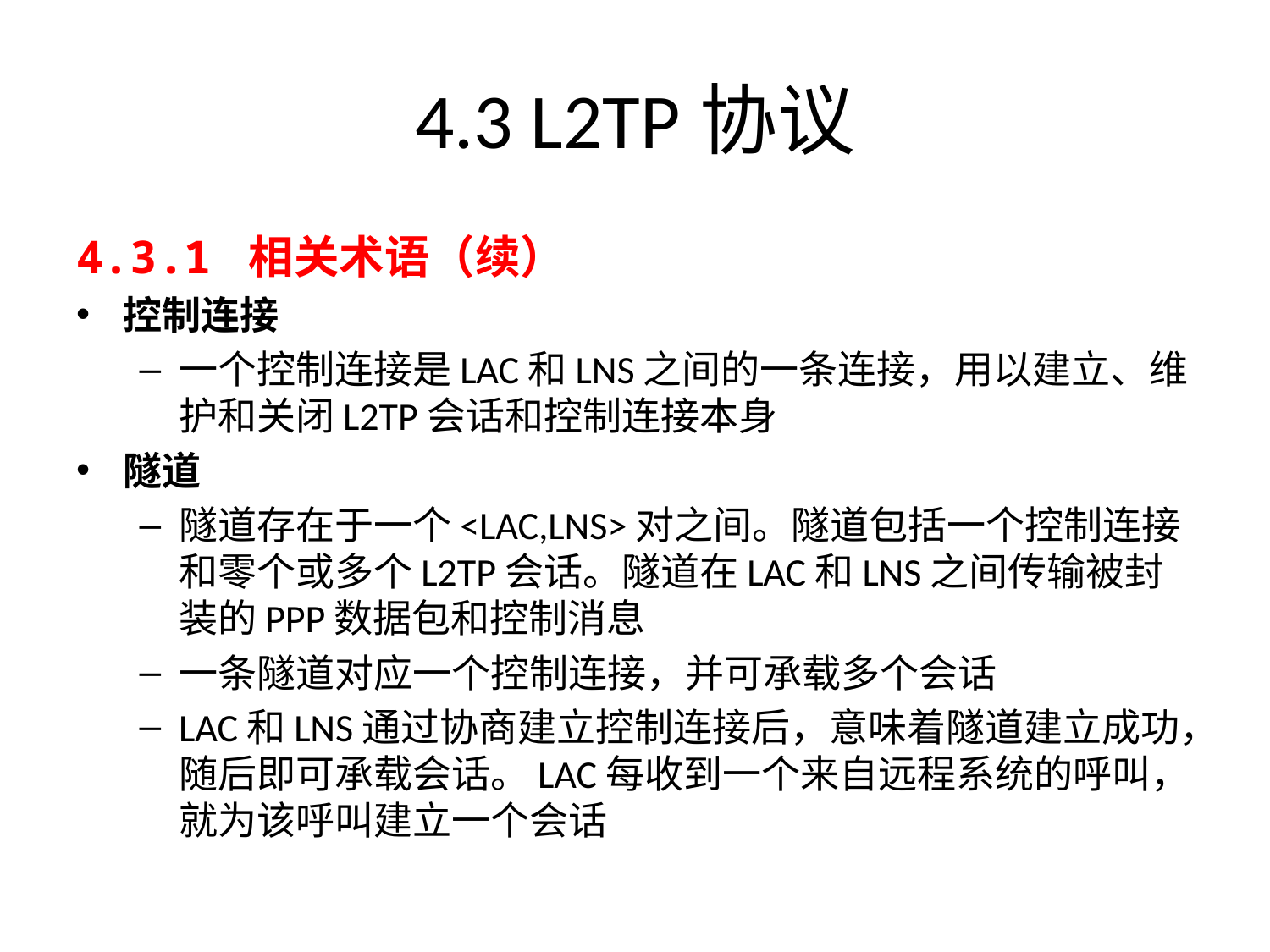

# 4.3 L2TP协议
4.3.1 相关术语（续）
控制连接
一个控制连接是LAC和LNS之间的一条连接，用以建立、维护和关闭L2TP会话和控制连接本身
隧道
隧道存在于一个<LAC,LNS>对之间。隧道包括一个控制连接和零个或多个L2TP会话。隧道在LAC和LNS之间传输被封装的PPP数据包和控制消息
一条隧道对应一个控制连接，并可承载多个会话
LAC和LNS通过协商建立控制连接后，意味着隧道建立成功，随后即可承载会话。LAC每收到一个来自远程系统的呼叫，就为该呼叫建立一个会话